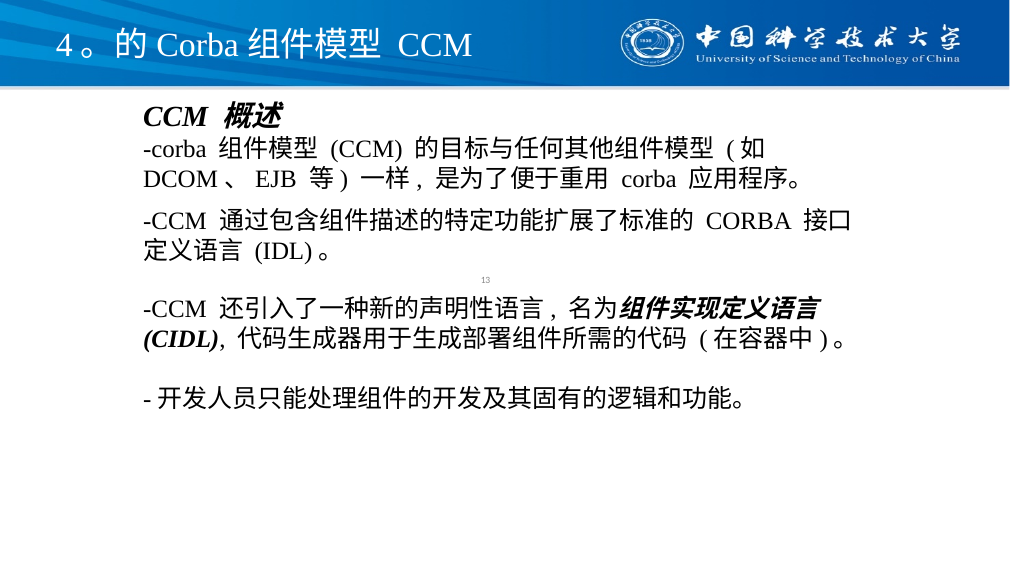

# 4。的Corba组件模型 CCM
CCM 概述
-corba 组件模型 (CCM) 的目标与任何其他组件模型 (如 DCOM、EJB 等) 一样, 是为了便于重用 corba 应用程序。
-CCM 通过包含组件描述的特定功能扩展了标准的 CORBA 接口定义语言 (IDL)。

-CCM 还引入了一种新的声明性语言, 名为组件实现定义语言 (CIDL), 代码生成器用于生成部署组件所需的代码 (在容器中)。

-开发人员只能处理组件的开发及其固有的逻辑和功能。
13